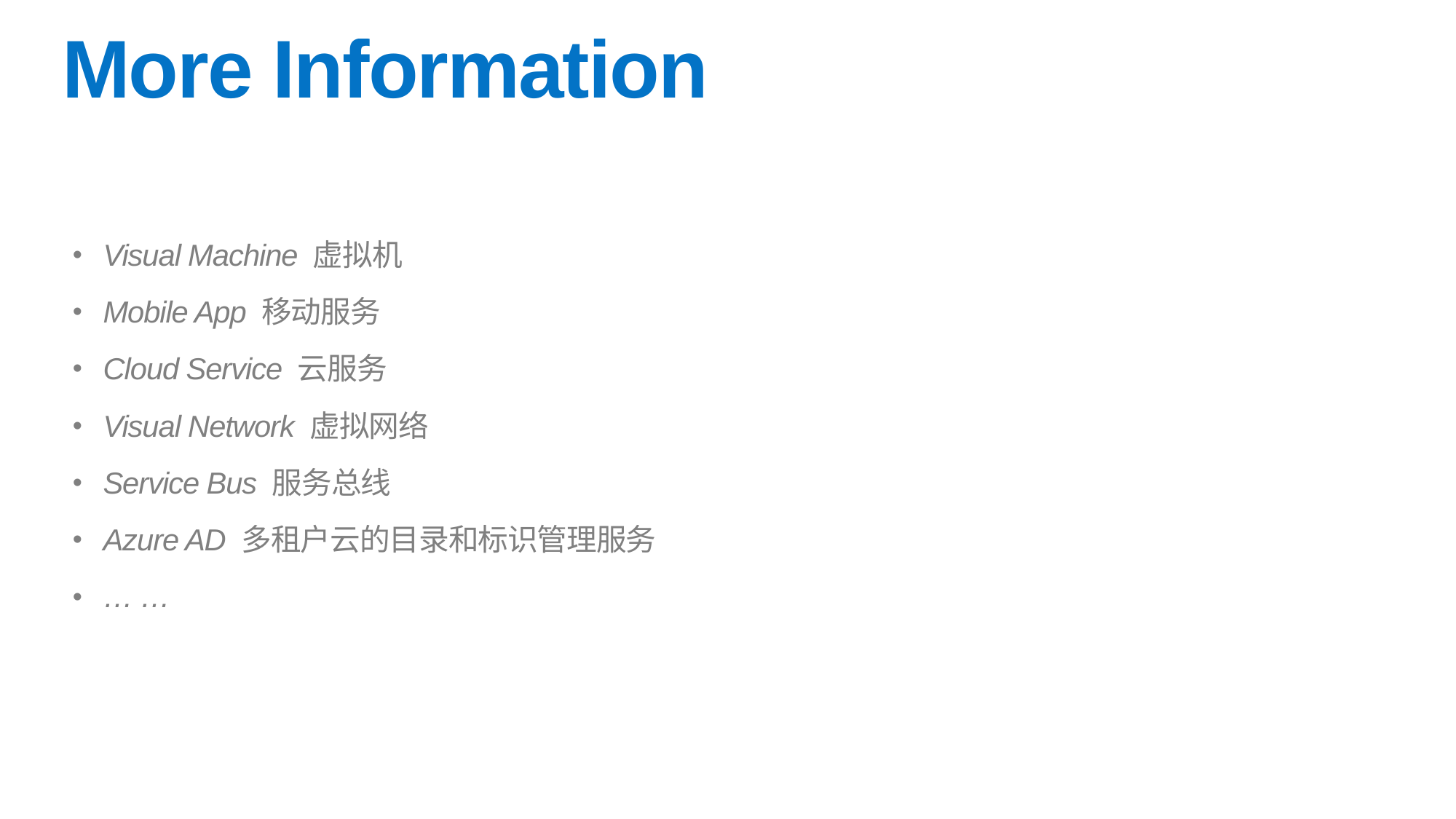

# More Information
Visual Machine 虚拟机
Mobile App 移动服务
Cloud Service 云服务
Visual Network 虚拟网络
Service Bus 服务总线
Azure AD 多租户云的目录和标识管理服务
… …